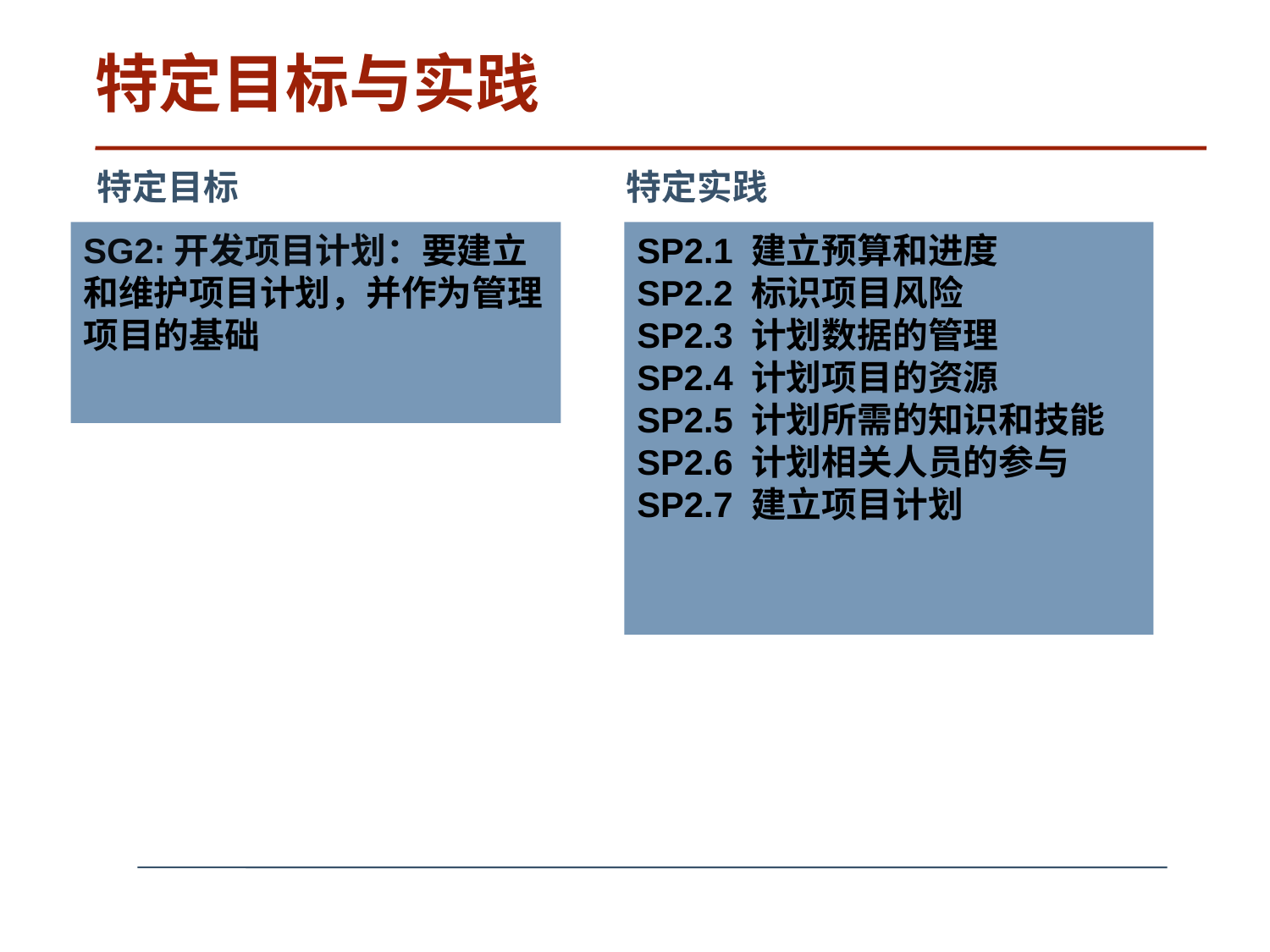

# 特定目标与实践
特定目标
特定实践
SG2:开发项目计划：要建立和维护项目计划，并作为管理项目的基础

SP2.1 建立预算和进度
SP2.2 标识项目风险
SP2.3 计划数据的管理
SP2.4 计划项目的资源
SP2.5 计划所需的知识和技能
SP2.6 计划相关人员的参与
SP2.7 建立项目计划